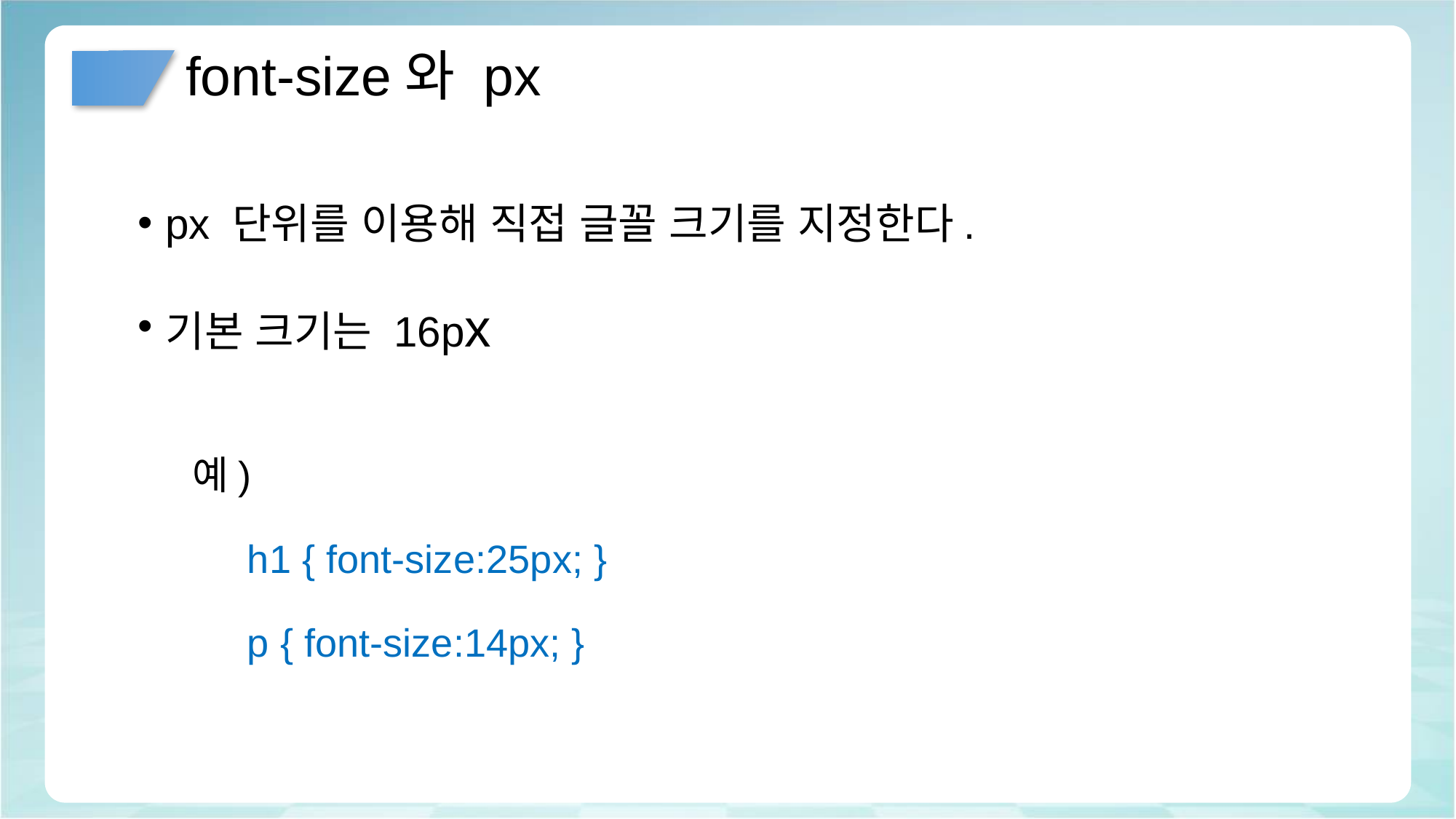

# font-size와 px
px 단위를 이용해 직접 글꼴 크기를 지정한다.
기본 크기는 16px

예)
h1 { font-size:25px; }
p { font-size:14px; }